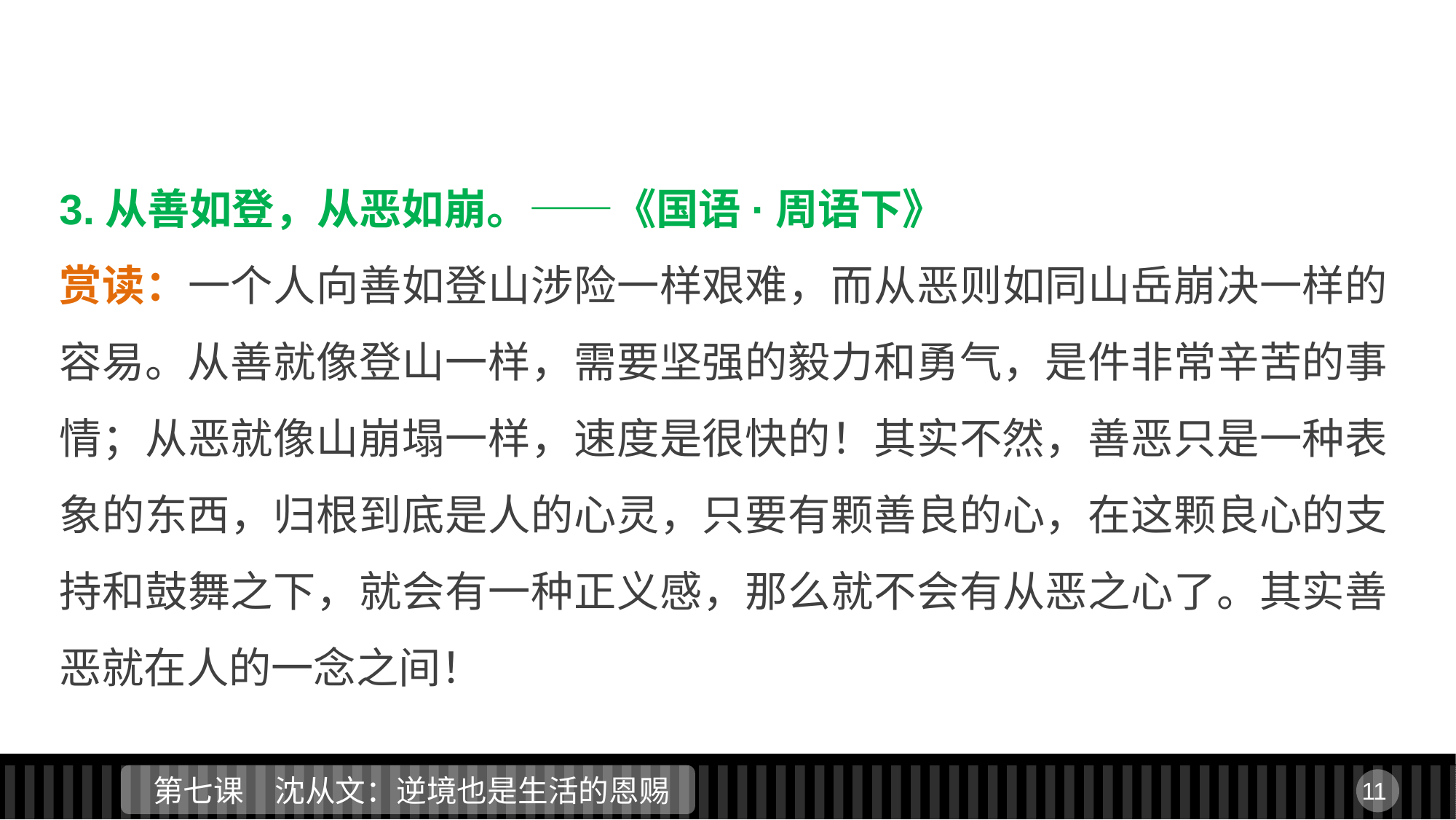

3.从善如登，从恶如崩。——《国语·周语下》
赏读：一个人向善如登山涉险一样艰难，而从恶则如同山岳崩决一样的容易。从善就像登山一样，需要坚强的毅力和勇气，是件非常辛苦的事情；从恶就像山崩塌一样，速度是很快的！其实不然，善恶只是一种表象的东西，归根到底是人的心灵，只要有颗善良的心，在这颗良心的支持和鼓舞之下，就会有一种正义感，那么就不会有从恶之心了。其实善恶就在人的一念之间！